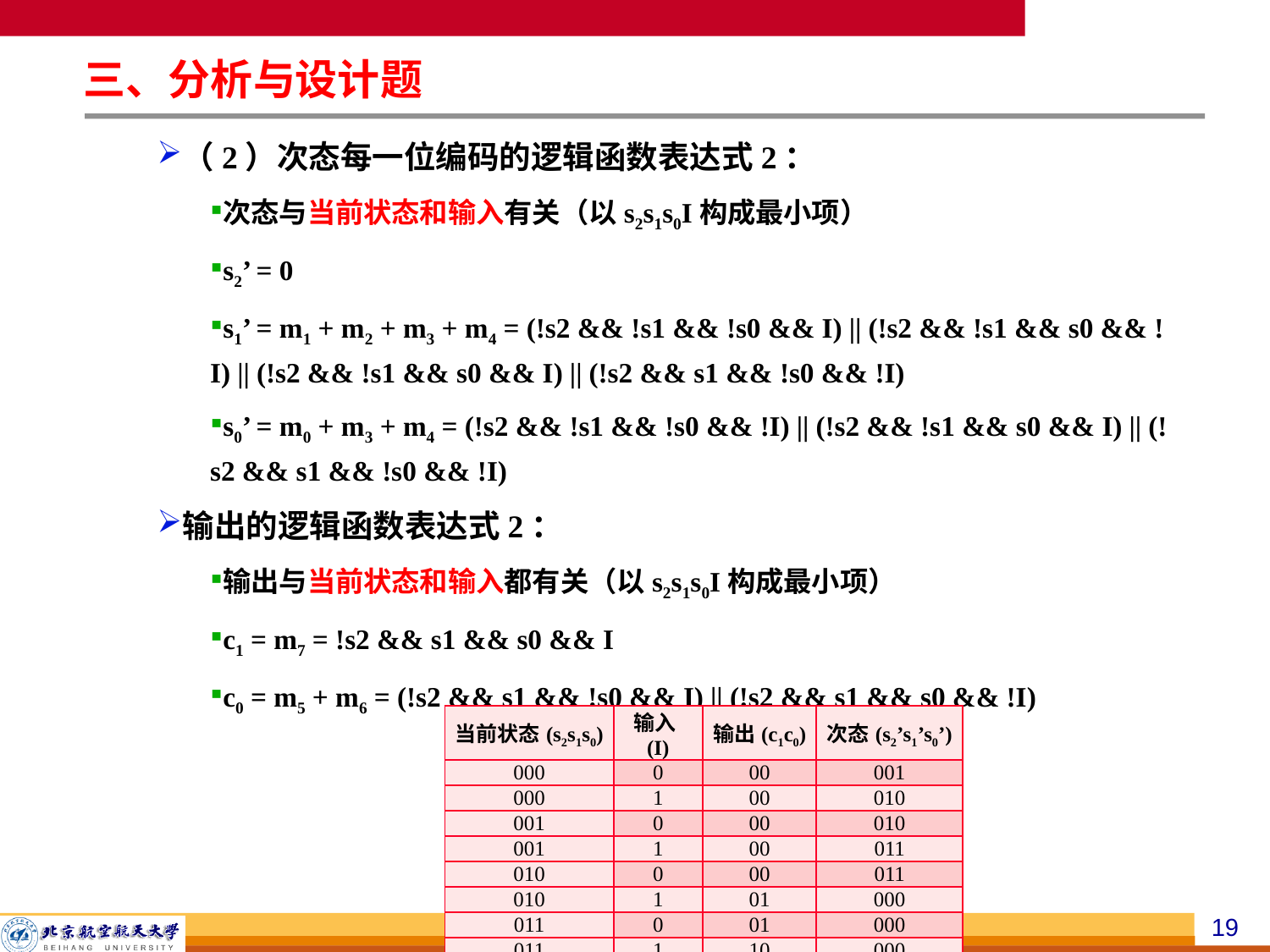

三、分析与设计题
（2）次态每一位编码的逻辑函数表达式2：
次态与当前状态和输入有关（以s2s1s0I构成最小项）
s2’ = 0
s1’ = m1 + m2 + m3 + m4 = (!s2 && !s1 && !s0 && I) || (!s2 && !s1 && s0 && !I) || (!s2 && !s1 && s0 && I) || (!s2 && s1 && !s0 && !I)
s0’ = m0 + m3 + m4 = (!s2 && !s1 && !s0 && !I) || (!s2 && !s1 && s0 && I) || (!s2 && s1 && !s0 && !I)
输出的逻辑函数表达式2：
输出与当前状态和输入都有关（以s2s1s0I构成最小项）
c1 = m7 = !s2 && s1 && s0 && I
c0 = m5 + m6 = (!s2 && s1 && !s0 && I) || (!s2 && s1 && s0 && !I)
| 当前状态(s2s1s0) | 输入(I) | 输出(c1c0) | 次态(s2’s1’s0’) |
| --- | --- | --- | --- |
| 000 | 0 | 00 | 001 |
| 000 | 1 | 00 | 010 |
| 001 | 0 | 00 | 010 |
| 001 | 1 | 00 | 011 |
| 010 | 0 | 00 | 011 |
| 010 | 1 | 01 | 000 |
| 011 | 0 | 01 | 000 |
| 011 | 1 | 10 | 000 |